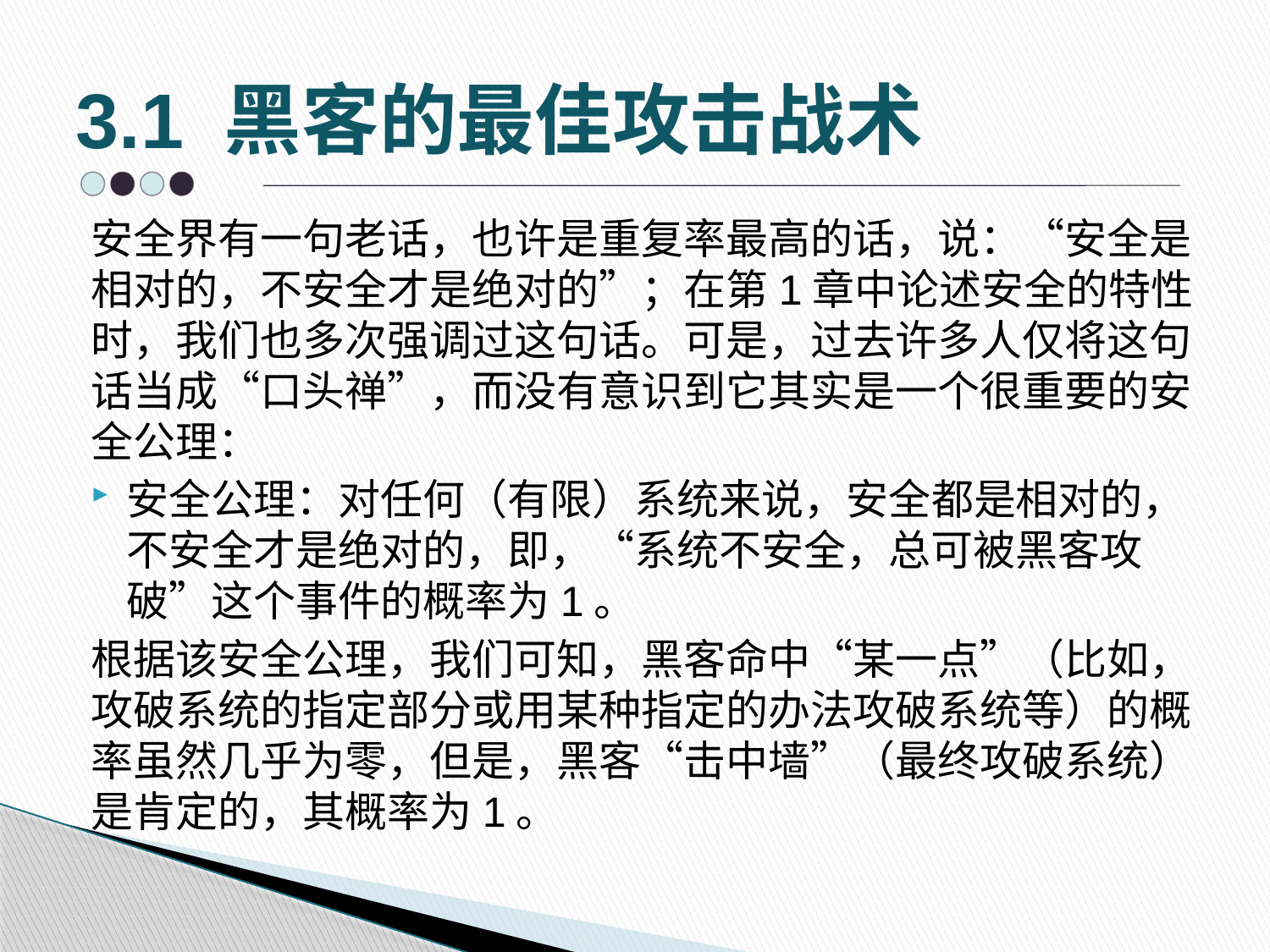

# 3.1 黑客的最佳攻击战术

安全界有一句老话，也许是重复率最高的话，说：“安全是相对的，不安全才是绝对的”；在第1章中论述安全的特性时，我们也多次强调过这句话。可是，过去许多人仅将这句话当成“口头禅”，而没有意识到它其实是一个很重要的安全公理：
安全公理：对任何（有限）系统来说，安全都是相对的，不安全才是绝对的，即，“系统不安全，总可被黑客攻破”这个事件的概率为1。
根据该安全公理，我们可知，黑客命中“某一点”（比如，攻破系统的指定部分或用某种指定的办法攻破系统等）的概率虽然几乎为零，但是，黑客“击中墙”（最终攻破系统）是肯定的，其概率为1。